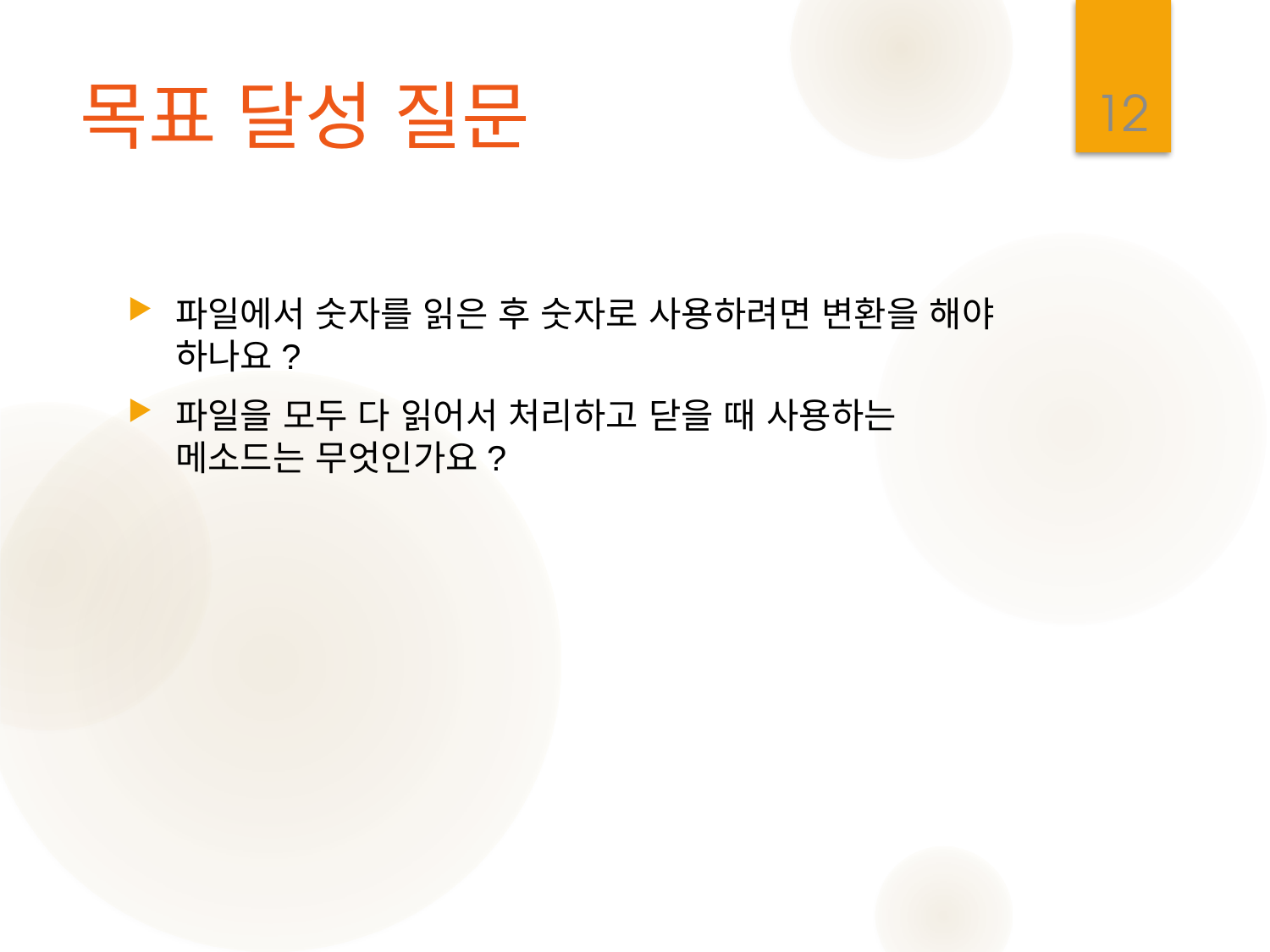

12
# 목표 달성 질문
파일에서 숫자를 읽은 후 숫자로 사용하려면 변환을 해야 하나요?
파일을 모두 다 읽어서 처리하고 닫을 때 사용하는 메소드는 무엇인가요?